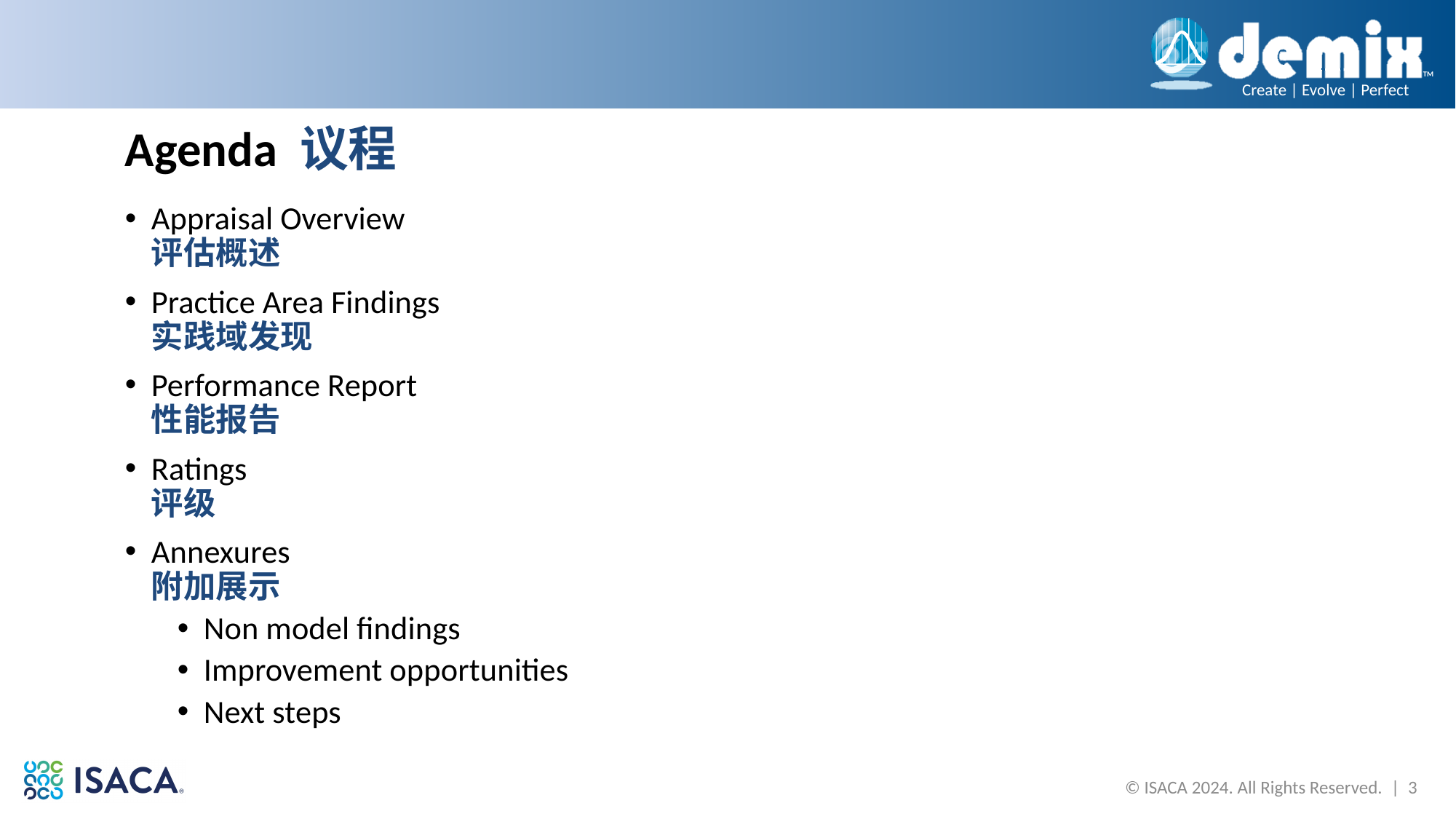

# Agenda 议程
Appraisal Overview 
评估概述
Practice Area Findings 
实践域发现
Performance Report 
性能报告
Ratings 
评级
Annexures 
附加展示
Non model findings
Improvement opportunities
Next steps